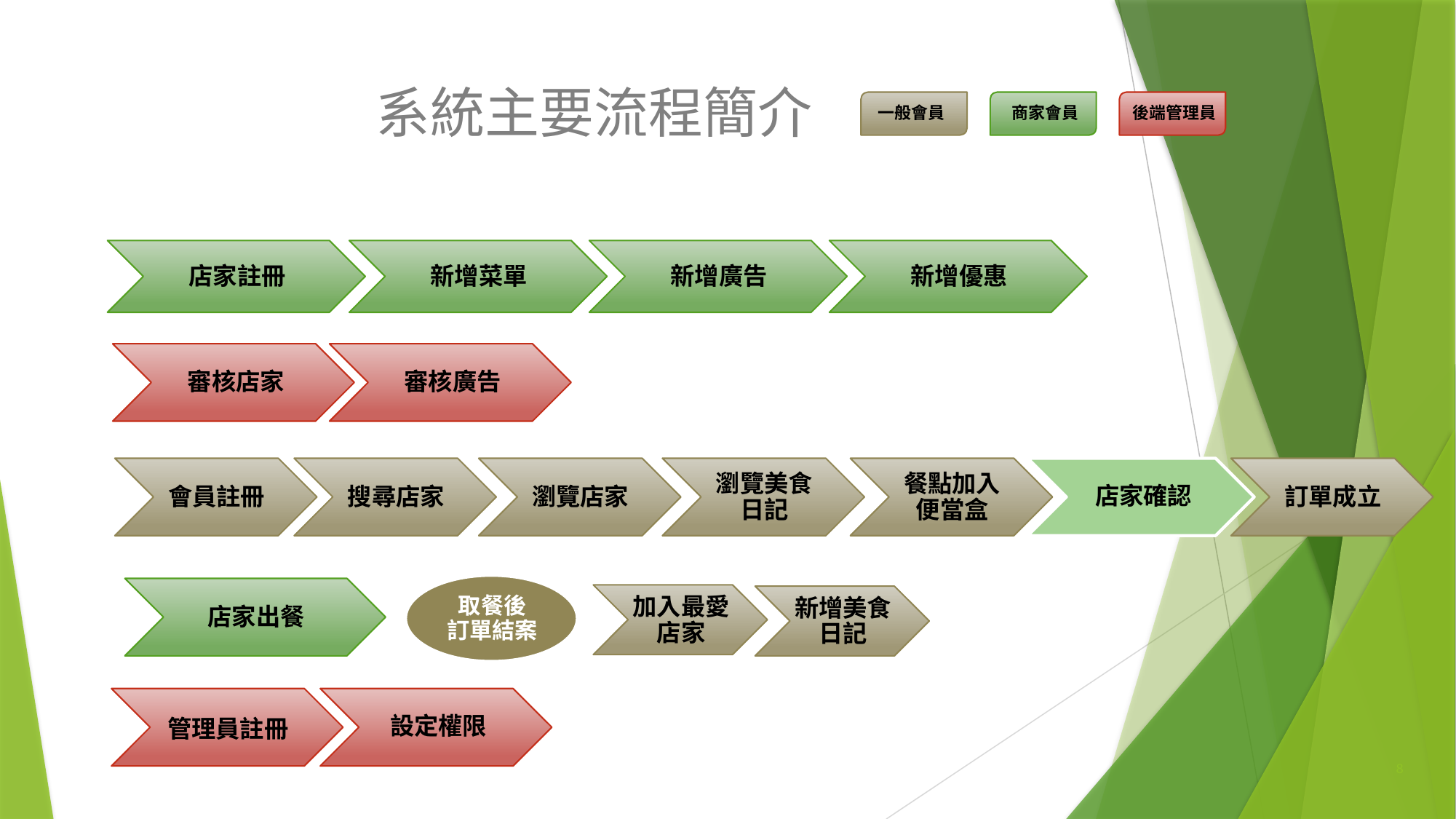

# 系統主要流程簡介

一般會員

商家會員

後端管理員
新增菜單
新增廣告
新增優惠
店家註冊
審核廣告
審核店家
會員註冊
搜尋店家
瀏覽店家
餐點加入便當盒
訂單成立
店家確認
瀏覽美食日記
取餐後
訂單結案
店家出餐

加入最愛店家

新增美食日記
管理員註冊
設定權限
8